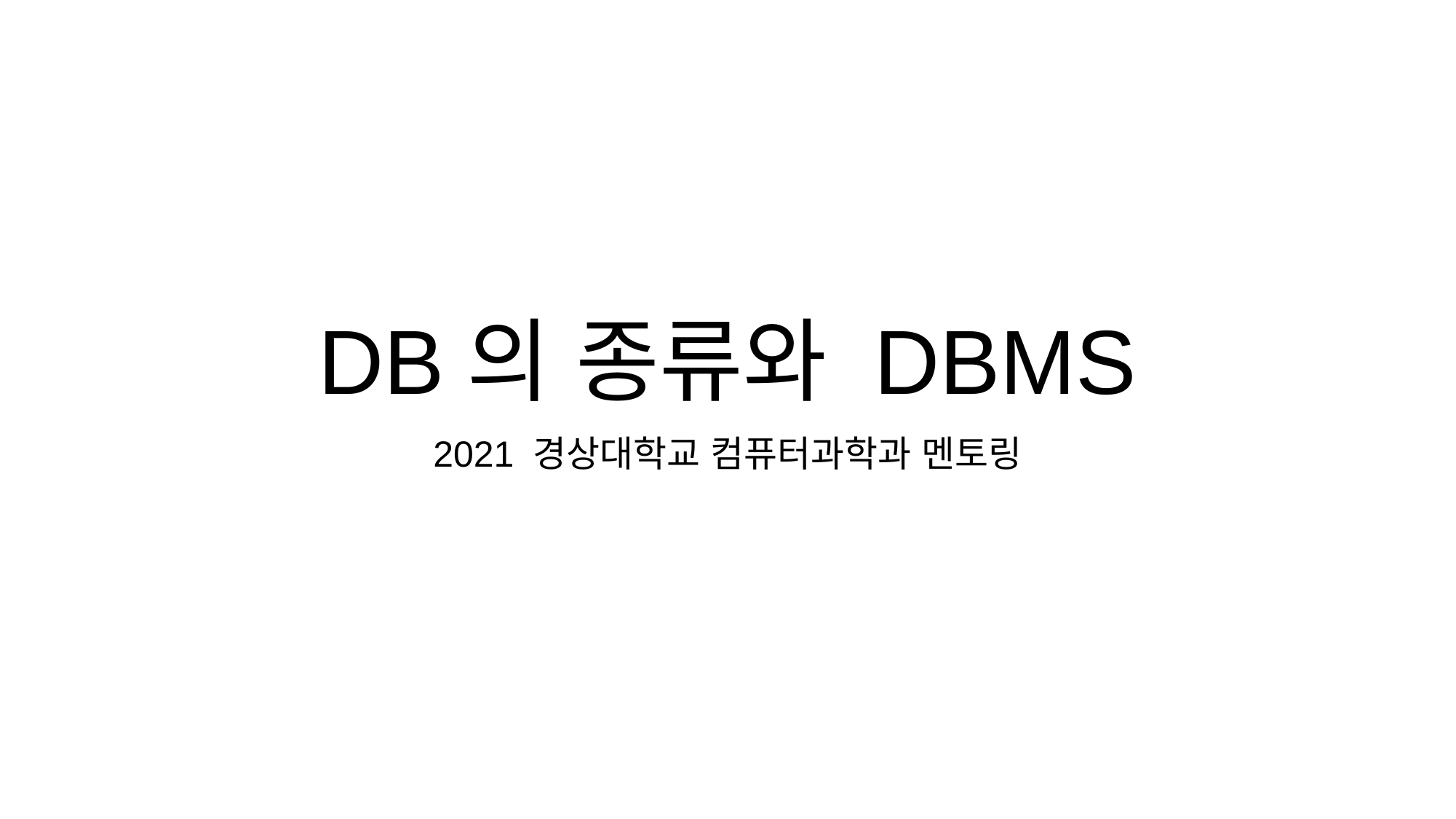

# DB의 종류와 DBMS
2021 경상대학교 컴퓨터과학과 멘토링